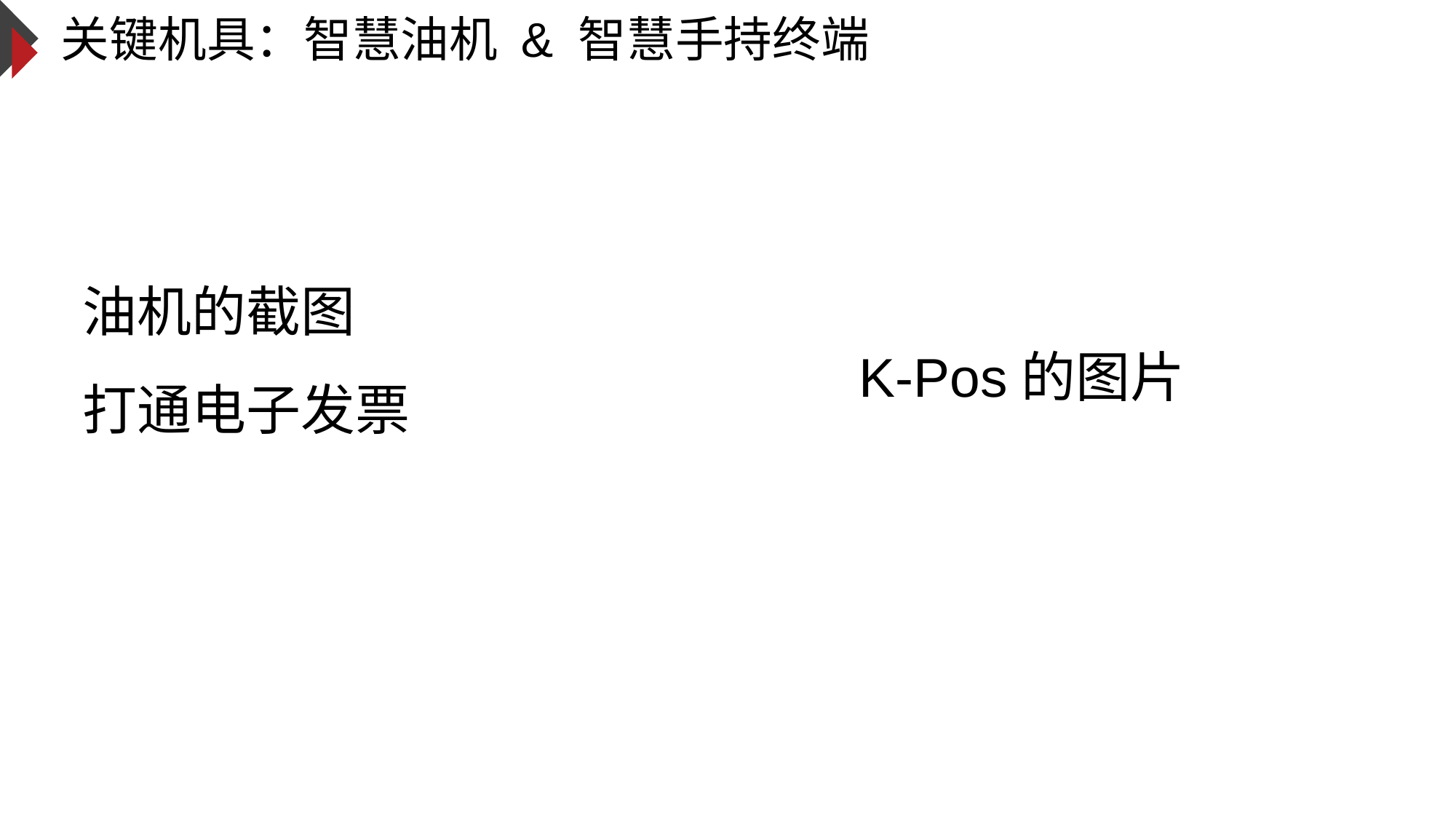

# 关键机具：智慧油机 & 智慧手持终端
油机的截图
打通电子发票
K-Pos的图片